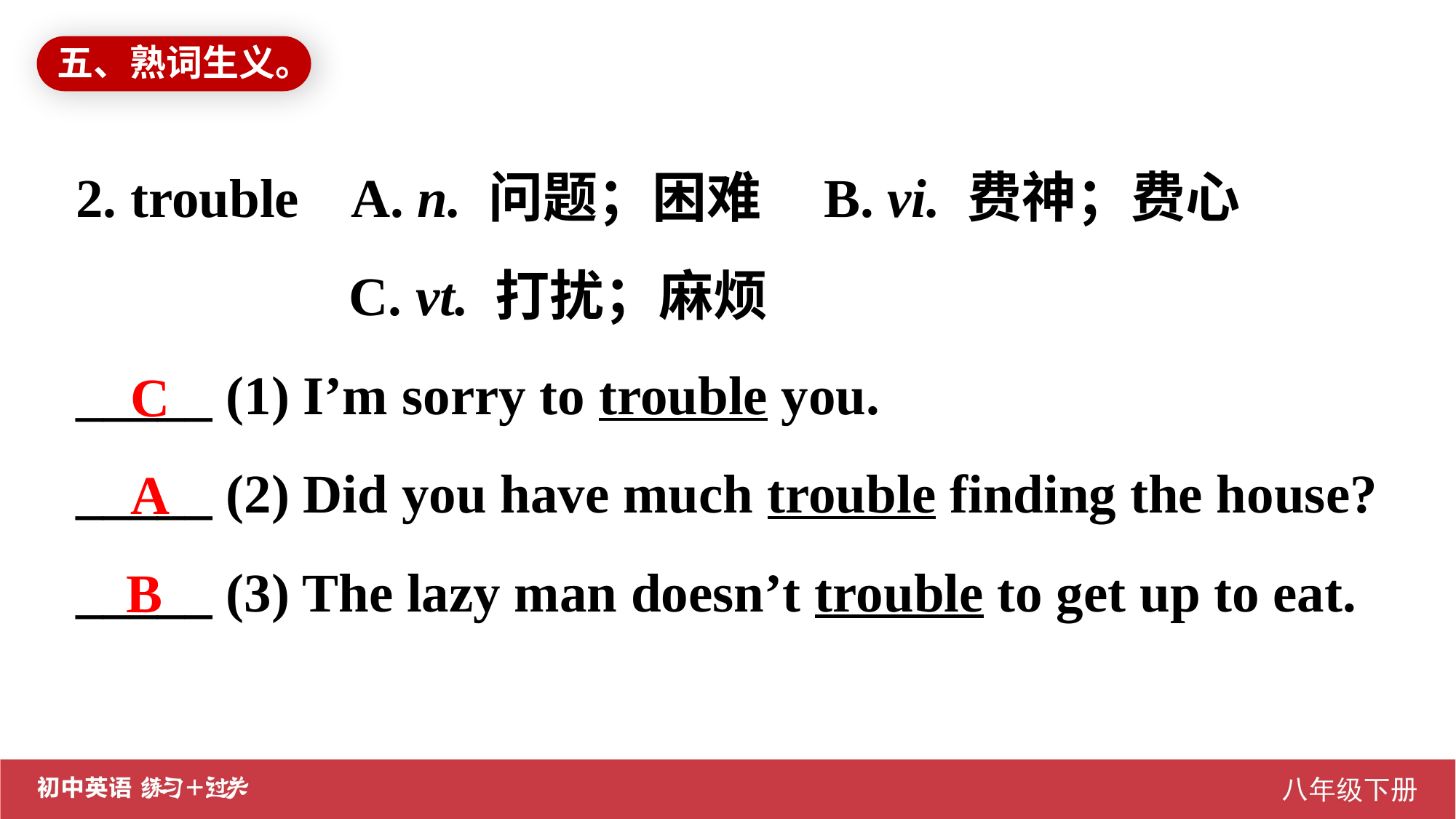

五、熟词生义。

2. trouble    A. n. 问题；困难    B. vi. 费神；费心
                    C. vt. 打扰；麻烦
_____ (1) I’m sorry to trouble you.
_____ (2) Did you have much trouble finding the house?
_____ (3) The lazy man doesn’t trouble to get up to eat.
C
A
B